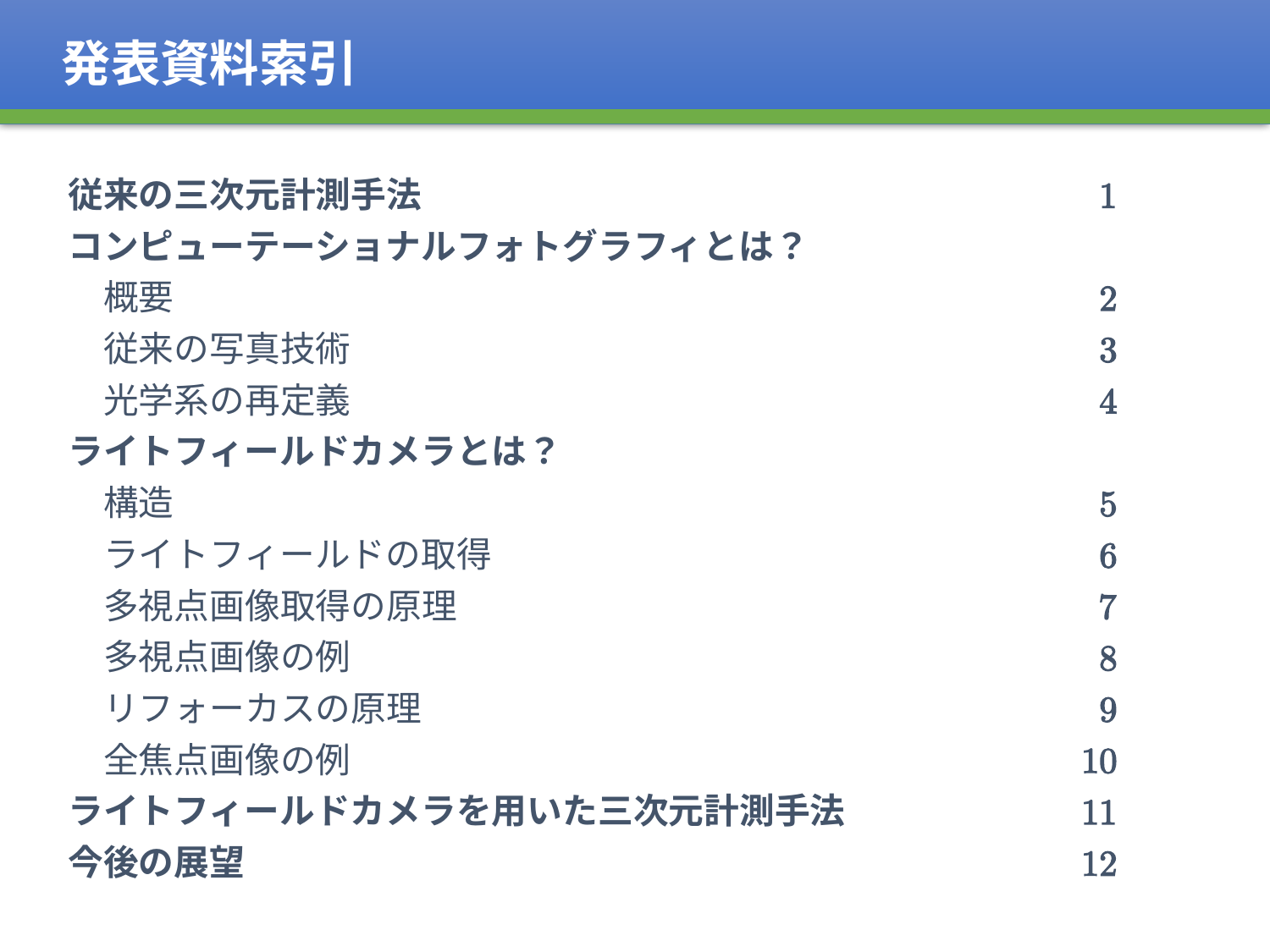

発表資料索引

従来の三次元計測手法
コンピューテーショナルフォトグラフィとは？
　概要
　従来の写真技術
　光学系の再定義
ライトフィールドカメラとは？
　構造
　ライトフィールドの取得
　多視点画像取得の原理
　多視点画像の例
　リフォーカスの原理
　全焦点画像の例
ライトフィールドカメラを用いた三次元計測手法
今後の展望

1

2
3
4

5
6
7
8
9
10
11
12